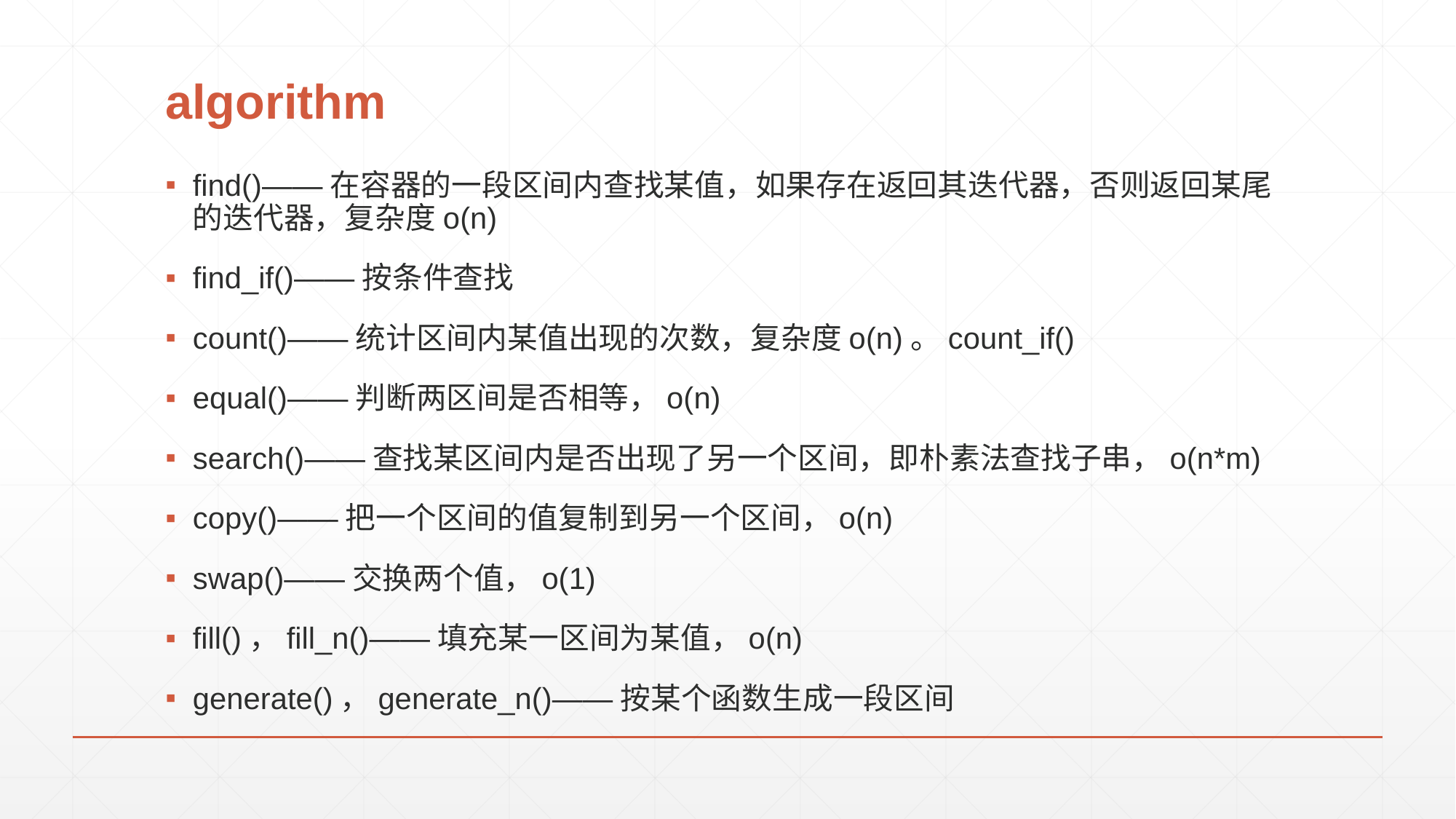

# algorithm
find()——在容器的一段区间内查找某值，如果存在返回其迭代器，否则返回某尾的迭代器，复杂度o(n)
find_if()——按条件查找
count()——统计区间内某值出现的次数，复杂度o(n)。count_if()
equal()——判断两区间是否相等，o(n)
search()——查找某区间内是否出现了另一个区间，即朴素法查找子串，o(n*m)
copy()——把一个区间的值复制到另一个区间，o(n)
swap()——交换两个值，o(1)
fill()，fill_n()——填充某一区间为某值，o(n)
generate()，generate_n()——按某个函数生成一段区间